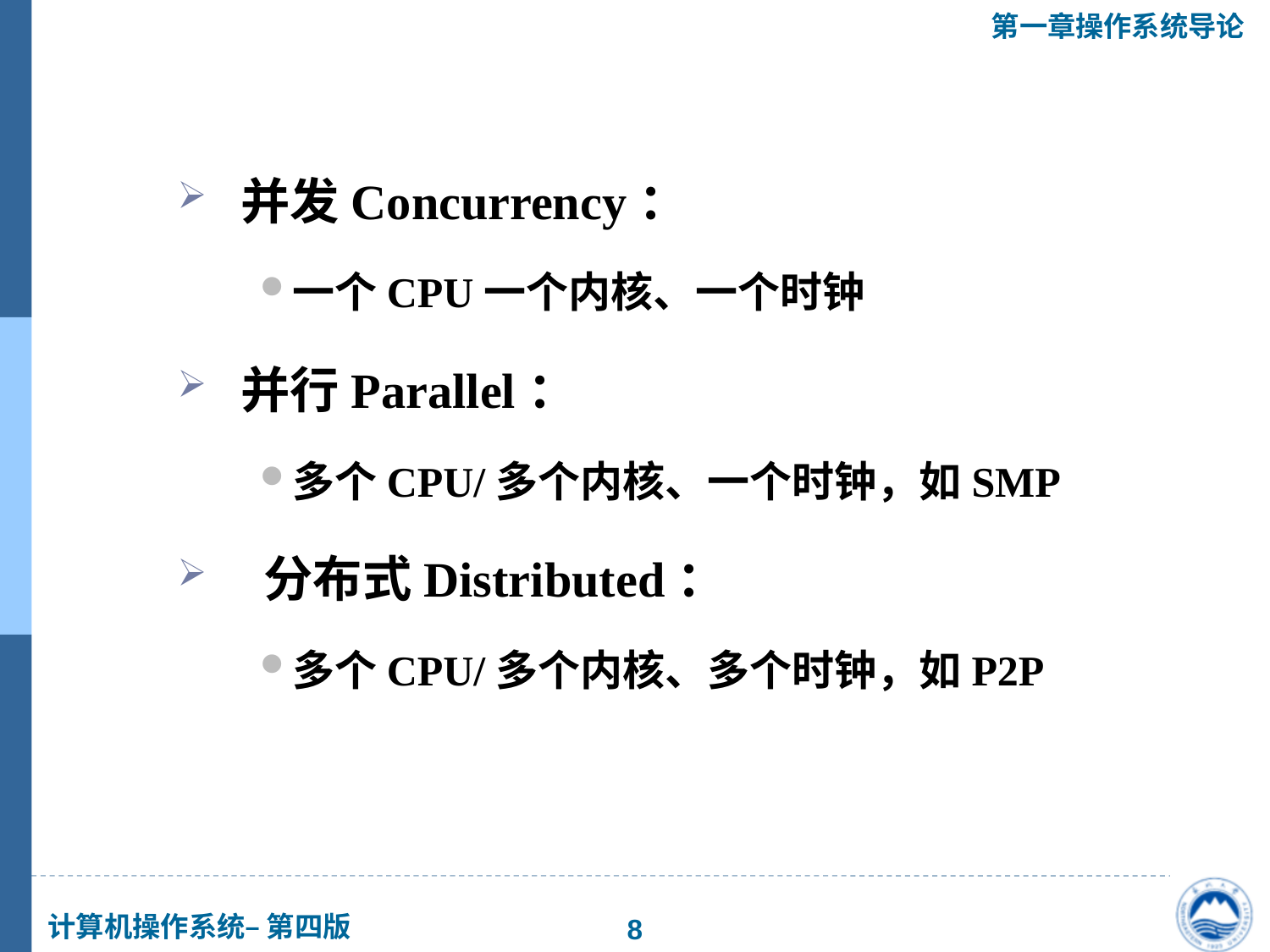

并发Concurrency：
一个CPU一个内核、一个时钟
并行Parallel：
多个CPU/多个内核、一个时钟，如SMP
 分布式Distributed：
多个CPU/多个内核、多个时钟，如P2P